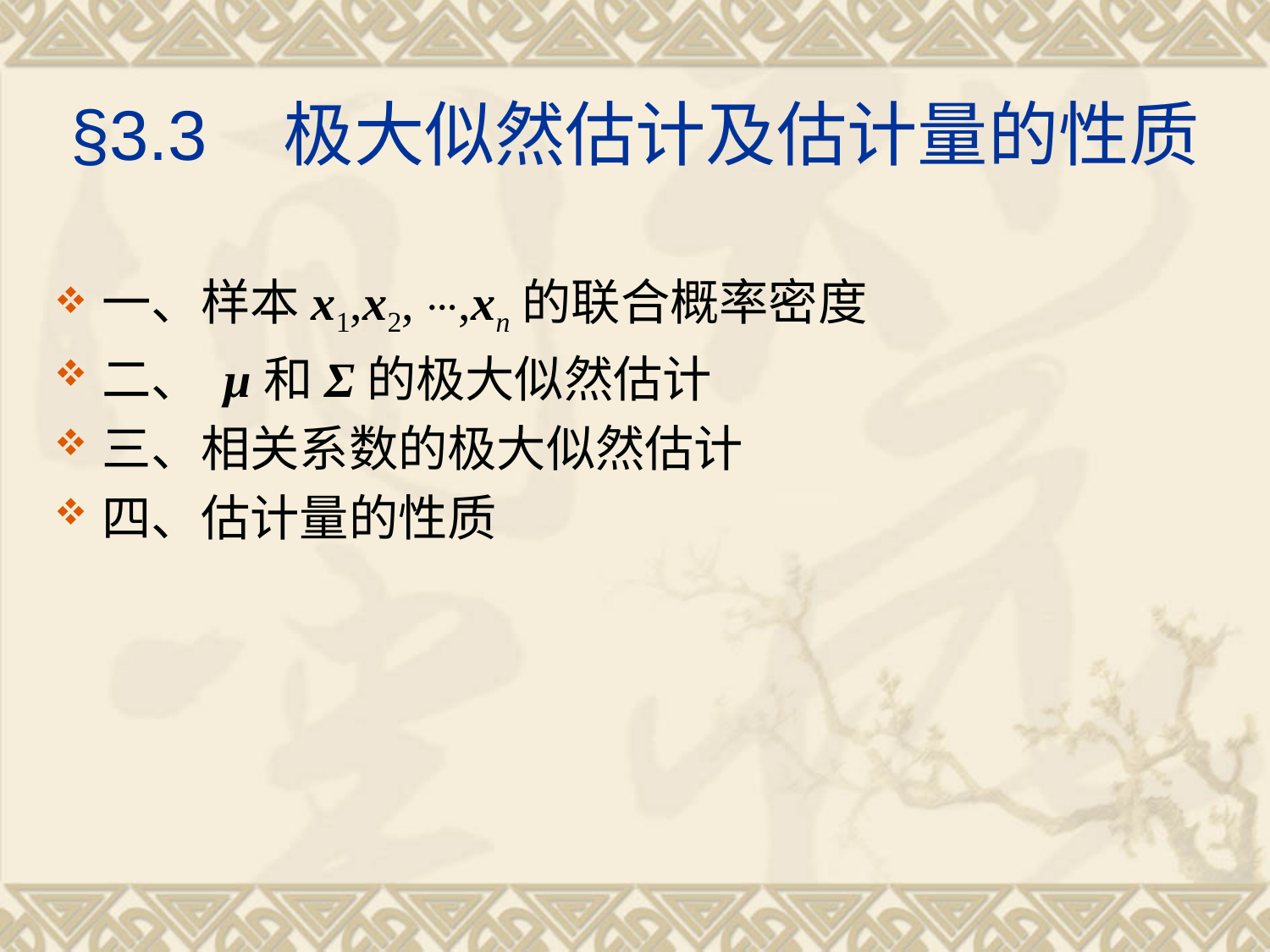

# §3.3   极大似然估计及估计量的性质
一、样本x1,x2, ⋯,xn的联合概率密度
二、 μ和Σ的极大似然估计
三、相关系数的极大似然估计
四、估计量的性质